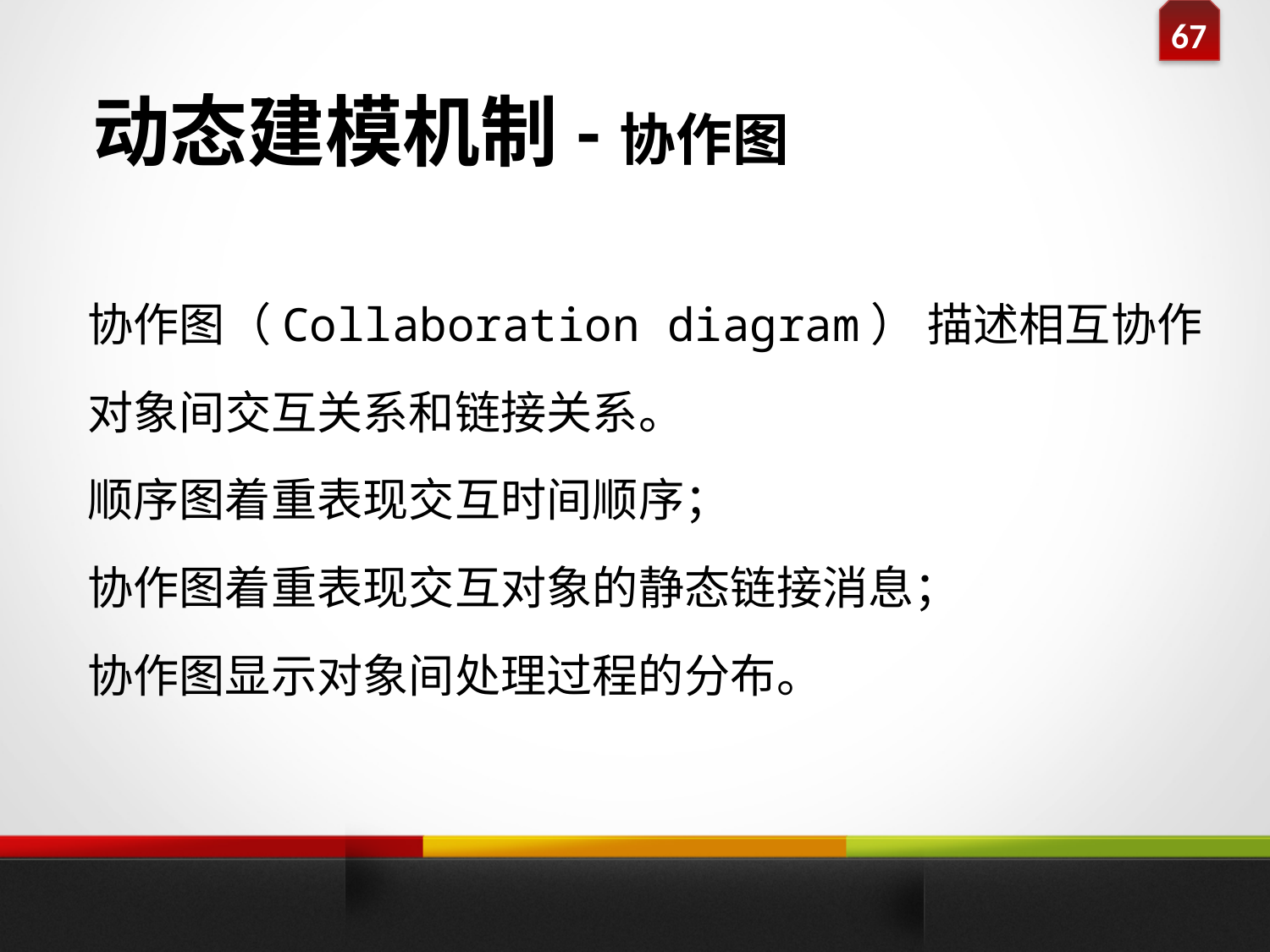

动态建模机制-协作图
协作图（Collaboration diagram） 描述相互协作对象间交互关系和链接关系。
顺序图着重表现交互时间顺序；
协作图着重表现交互对象的静态链接消息；
协作图显示对象间处理过程的分布。